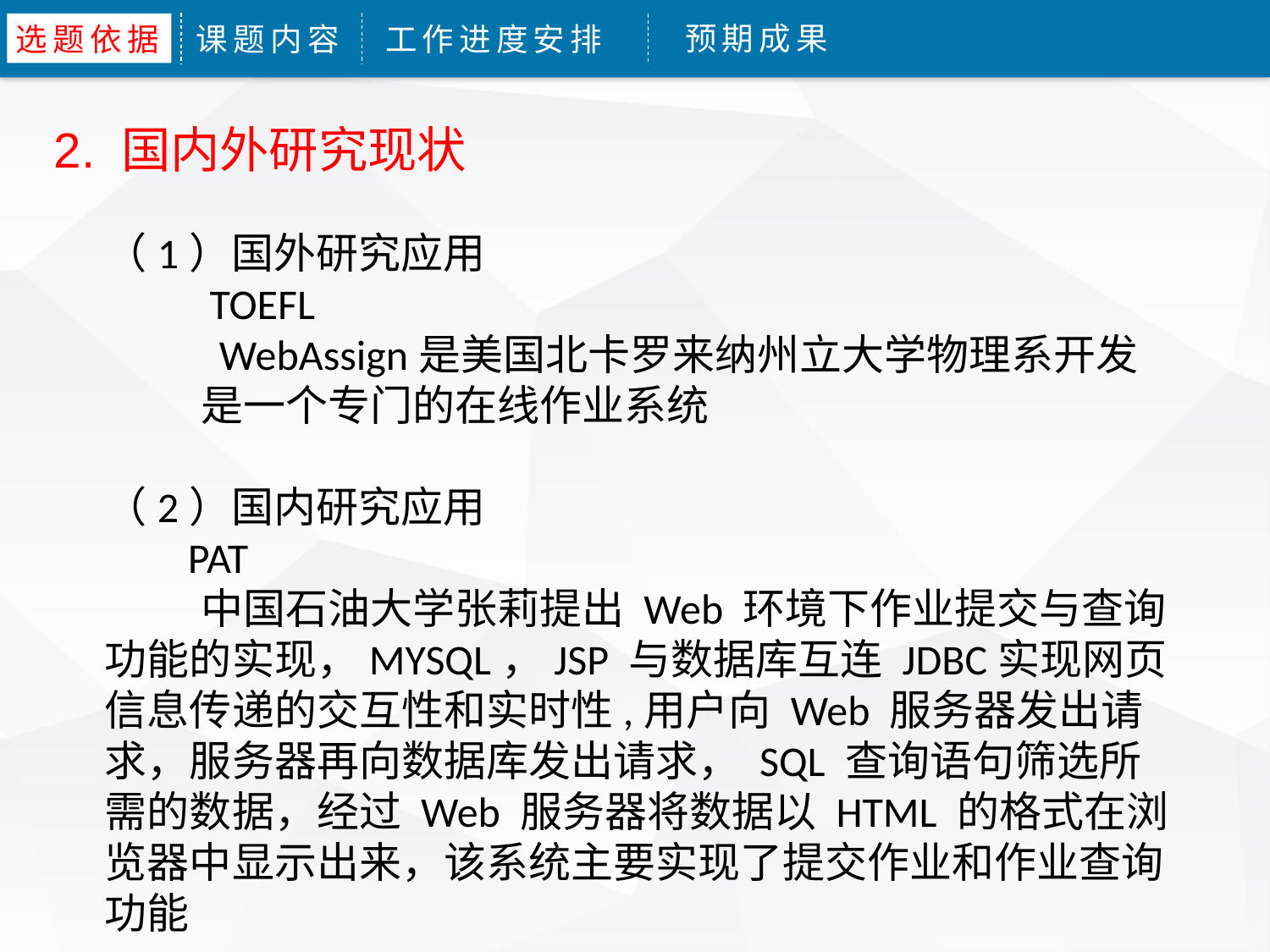

预期成果
选题依据
课题内容
工作进度安排

2. 国内外研究现状
（1）国外研究应用
           TOEFL
            WebAssign是美国北卡罗来纳州立大学物理系开发
         是一个专门的在线作业系统

（2）国内研究应用
       PAT
         中国石油大学张莉提出 Web 环境下作业提交与查询功能的实现，MYSQL，JSP 与数据库互连 JDBC实现网页信息传递的交互性和实时性,用户向 Web 服务器发出请求，服务器再向数据库发出请求， SQL 查询语句筛选所需的数据，经过 Web 服务器将数据以 HTML 的格式在浏览器中显示出来，该系统主要实现了提交作业和作业查询功能